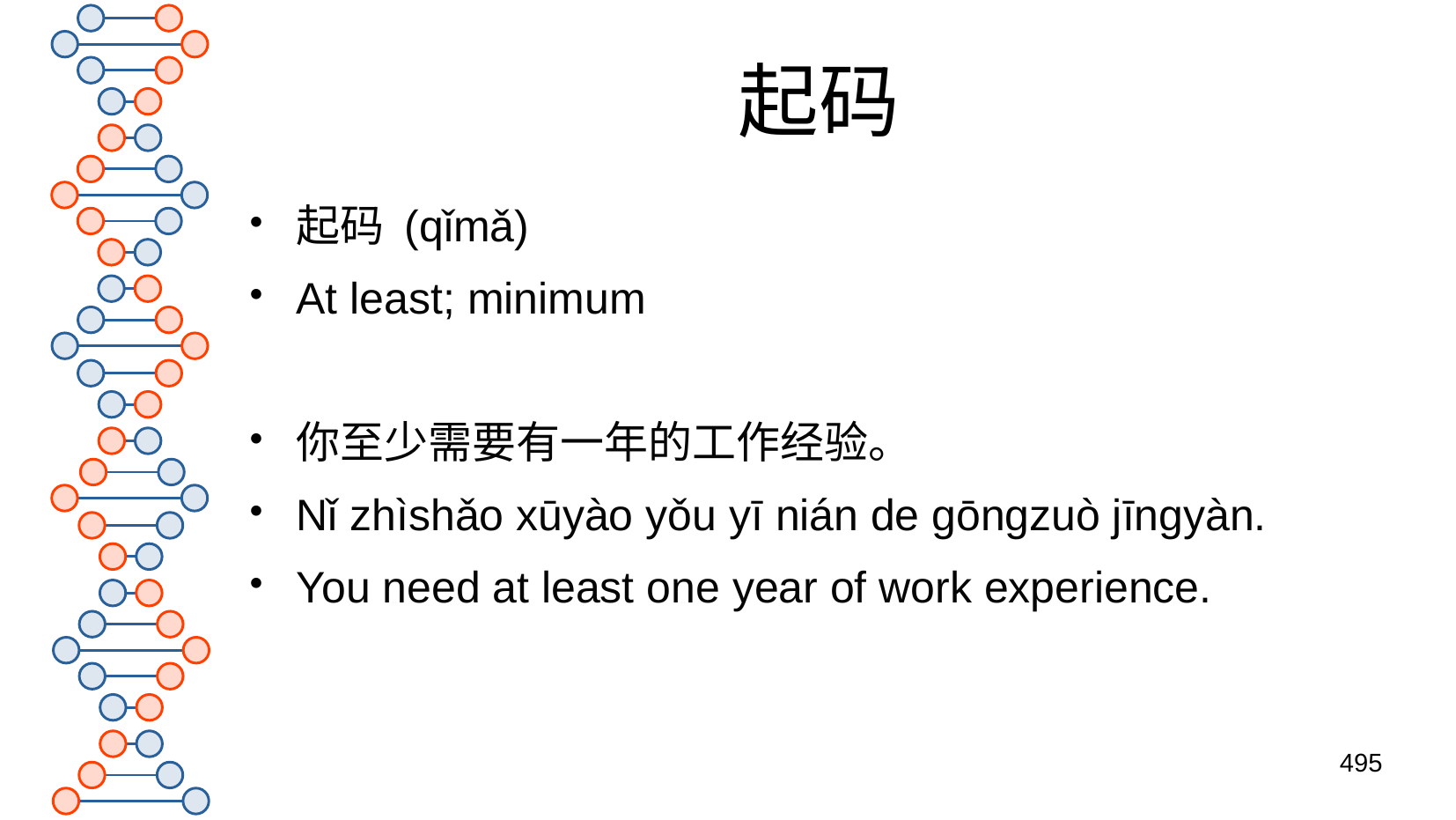

# 起码
起码 (qǐmǎ)
At least; minimum

你至少需要有一年的工作经验。
Nǐ zhìshǎo xūyào yǒu yī nián de gōngzuò jīngyàn.
You need at least one year of work experience.

495